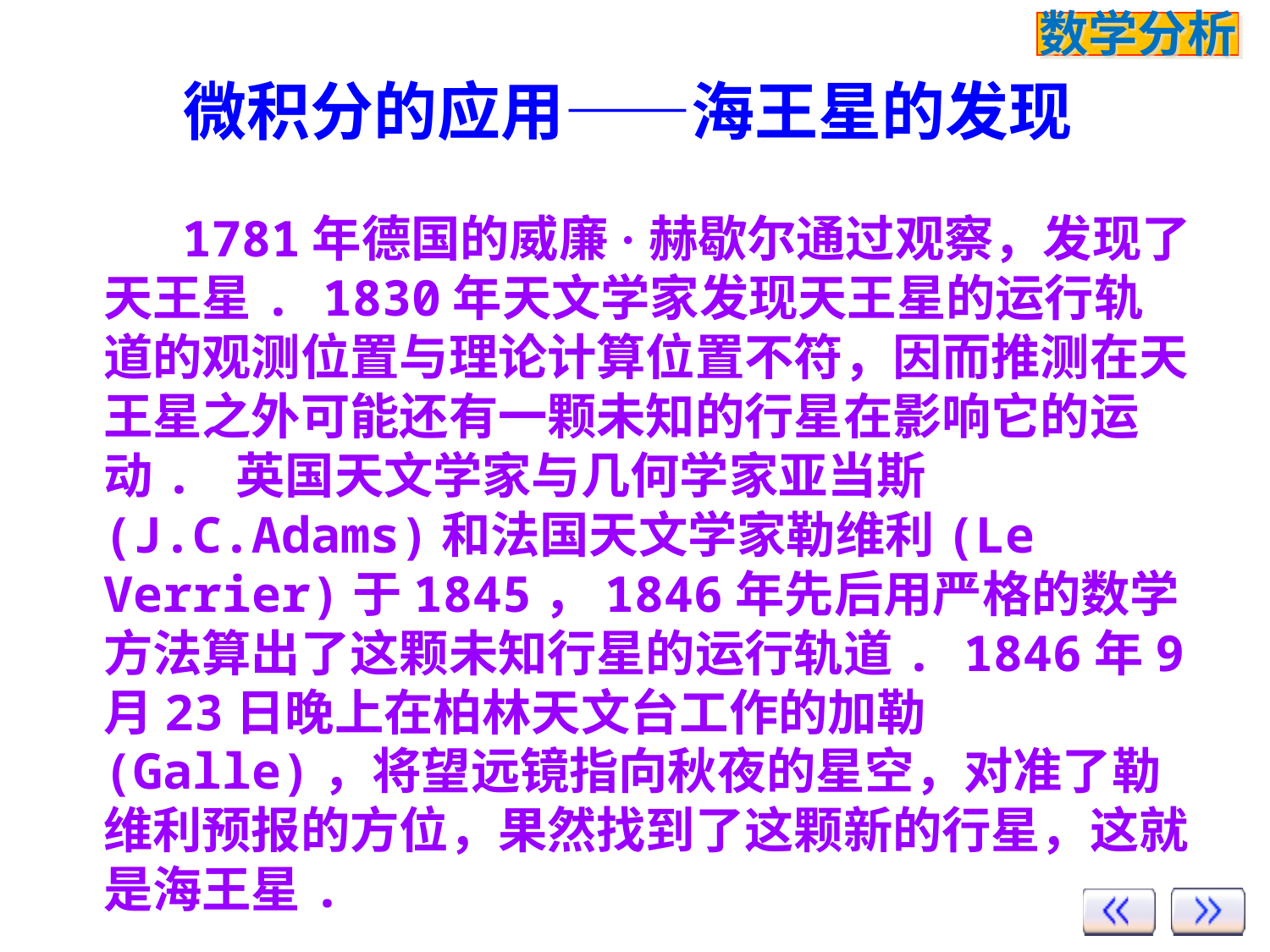

微积分的应用——海王星的发现

       1781年德国的威廉·赫歇尔通过观察，发现了天王星. 1830年天文学家发现天王星的运行轨道的观测位置与理论计算位置不符，因而推测在天王星之外可能还有一颗未知的行星在影响它的运动. 英国天文学家与几何学家亚当斯(J.C.Adams)和法国天文学家勒维利(Le Verrier)于1845，1846年先后用严格的数学方法算出了这颗未知行星的运行轨道. 1846年9月23日晚上在柏林天文台工作的加勒(Galle)，将望远镜指向秋夜的星空，对准了勒维利预报的方位，果然找到了这颗新的行星，这就是海王星.